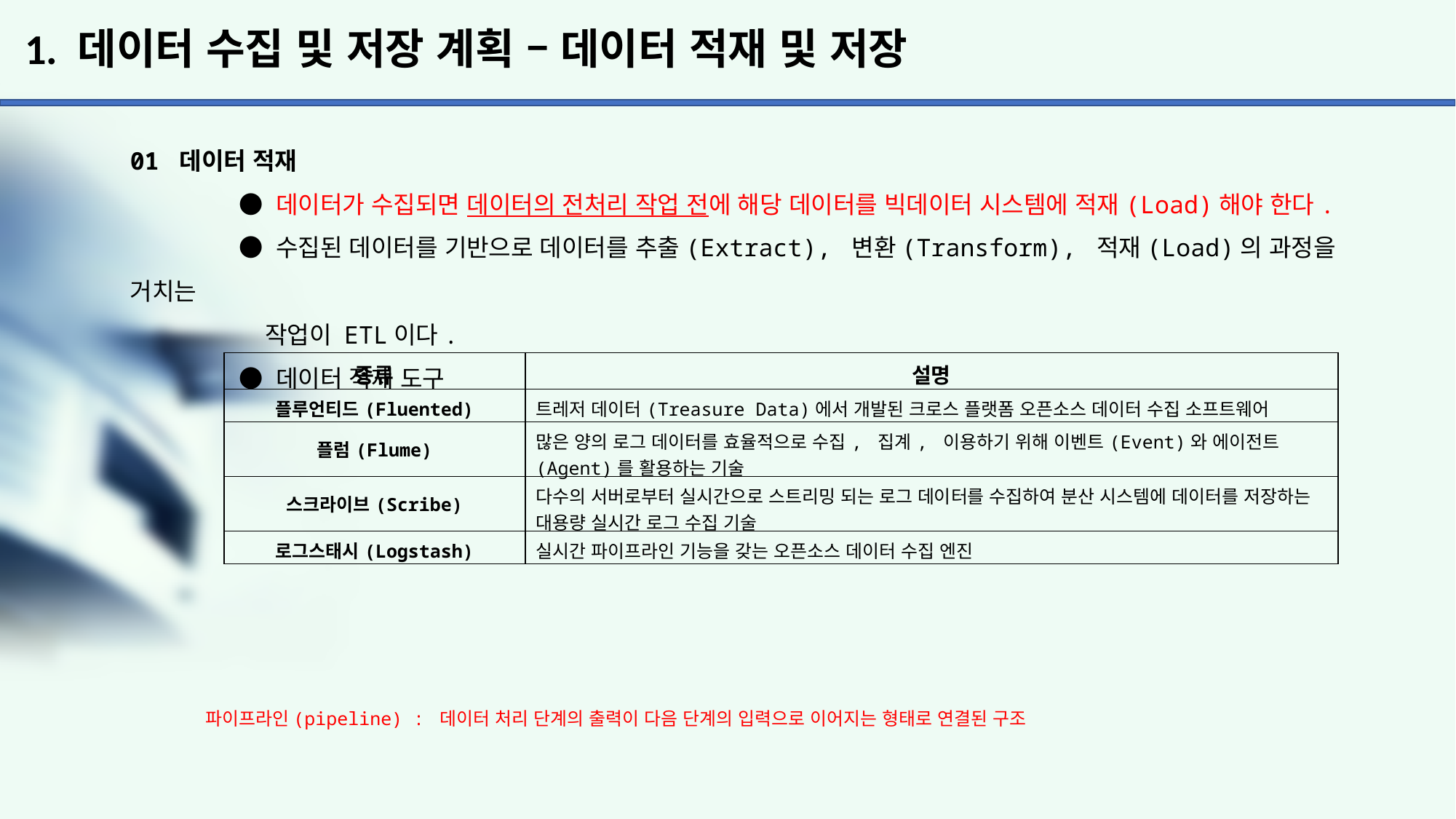

# 1. 데이터 수집 및 저장 계획 – 데이터 적재 및 저장
01 데이터 적재
	● 데이터가 수집되면 데이터의 전처리 작업 전에 해당 데이터를 빅데이터 시스템에 적재(Load)해야 한다.
	● 수집된 데이터를 기반으로 데이터를 추출(Extract), 변환(Transform), 적재(Load)의 과정을 거치는
	   작업이 ETL이다.
	● 데이터 적재 도구

| 종류 | 설명 |
| --- | --- |
| 플루언티드(Fluented) | 트레저 데이터(Treasure Data)에서 개발된 크로스 플랫폼 오픈소스 데이터 수집 소프트웨어 |
| 플럼(Flume) | 많은 양의 로그 데이터를 효율적으로 수집, 집계, 이용하기 위해 이벤트(Event)와 에이전트(Agent)를 활용하는 기술 |
| 스크라이브(Scribe) | 다수의 서버로부터 실시간으로 스트리밍 되는 로그 데이터를 수집하여 분산 시스템에 데이터를 저장하는 대용량 실시간 로그 수집 기술 |
| 로그스태시(Logstash) | 실시간 파이프라인 기능을 갖는 오픈소스 데이터 수집 엔진 |
파이프라인(pipeline) : 데이터 처리 단계의 출력이 다음 단계의 입력으로 이어지는 형태로 연결된 구조